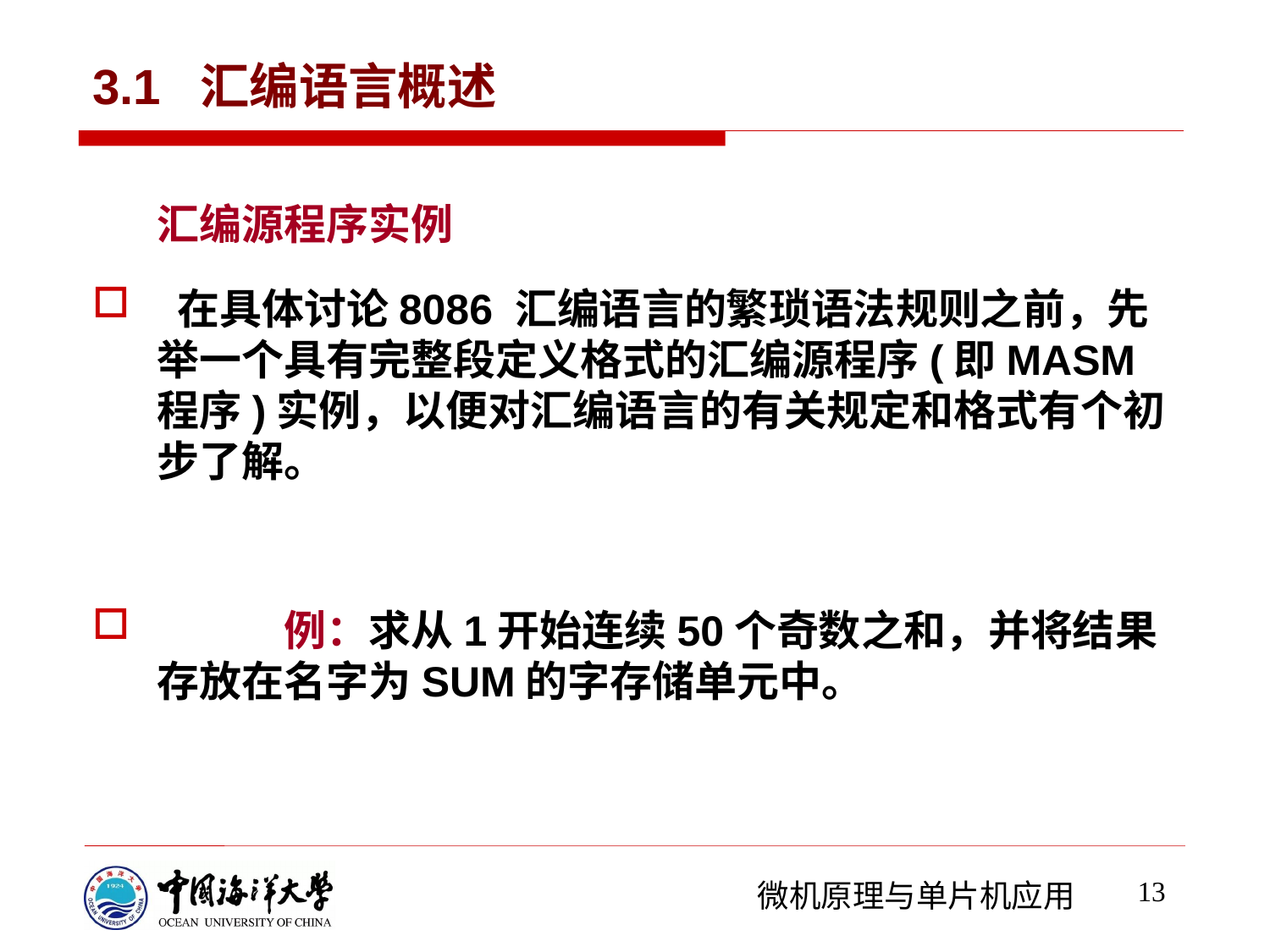

# 3.1  汇编语言概述
汇编源程序实例
 在具体讨论8086 汇编语言的繁琐语法规则之前，先举一个具有完整段定义格式的汇编源程序(即MASM程序)实例，以便对汇编语言的有关规定和格式有个初步了解。

	例：求从1开始连续50个奇数之和，并将结果存放在名字为SUM的字存储单元中。

13